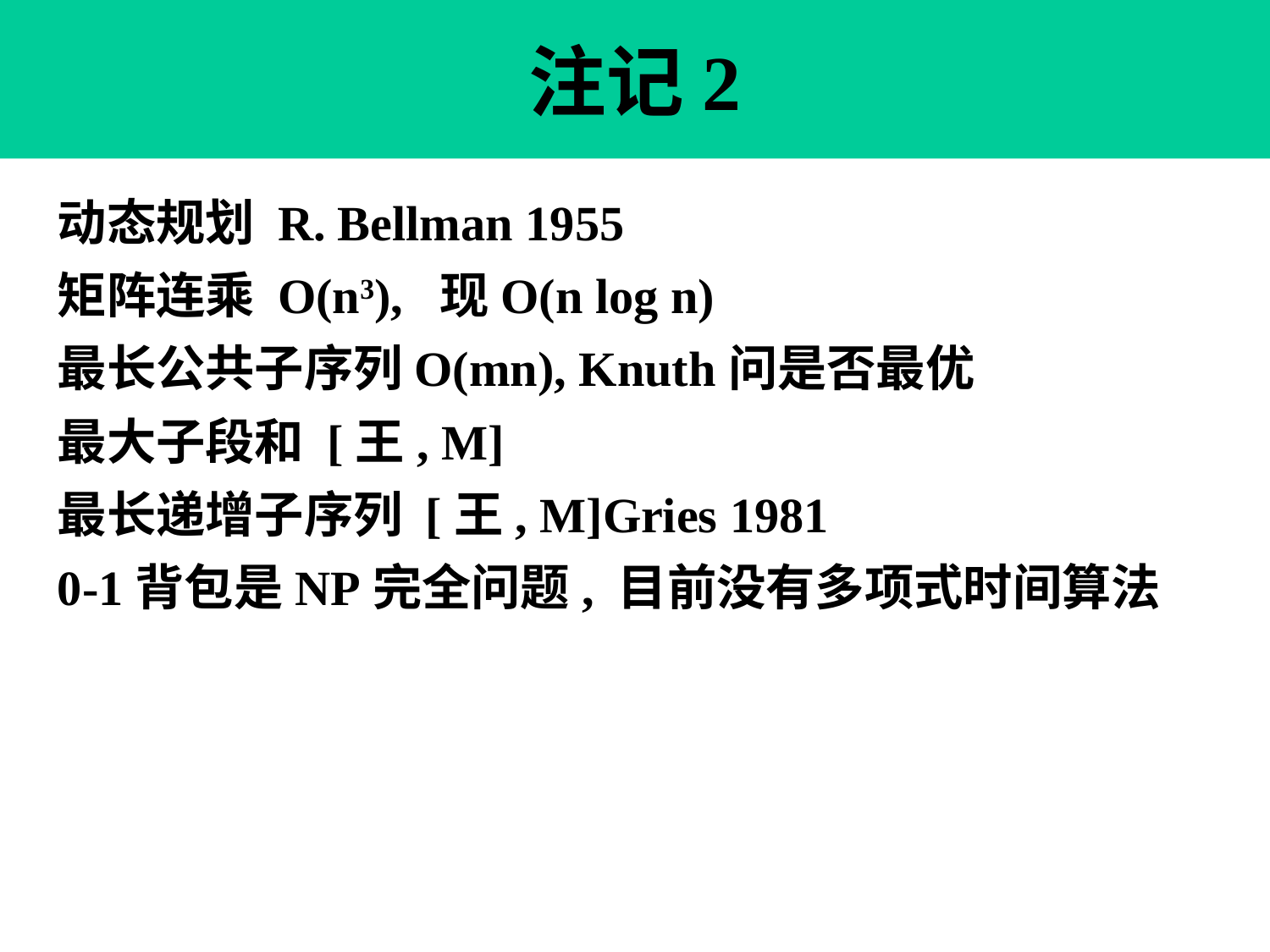

注记2
动态规划 R. Bellman 1955
矩阵连乘 O(n3),  现O(n log n)
最长公共子序列O(mn), Knuth问是否最优
最大子段和 [王, M]
最长递增子序列 [王, M]Gries 1981
0-1背包是NP完全问题, 目前没有多项式时间算法